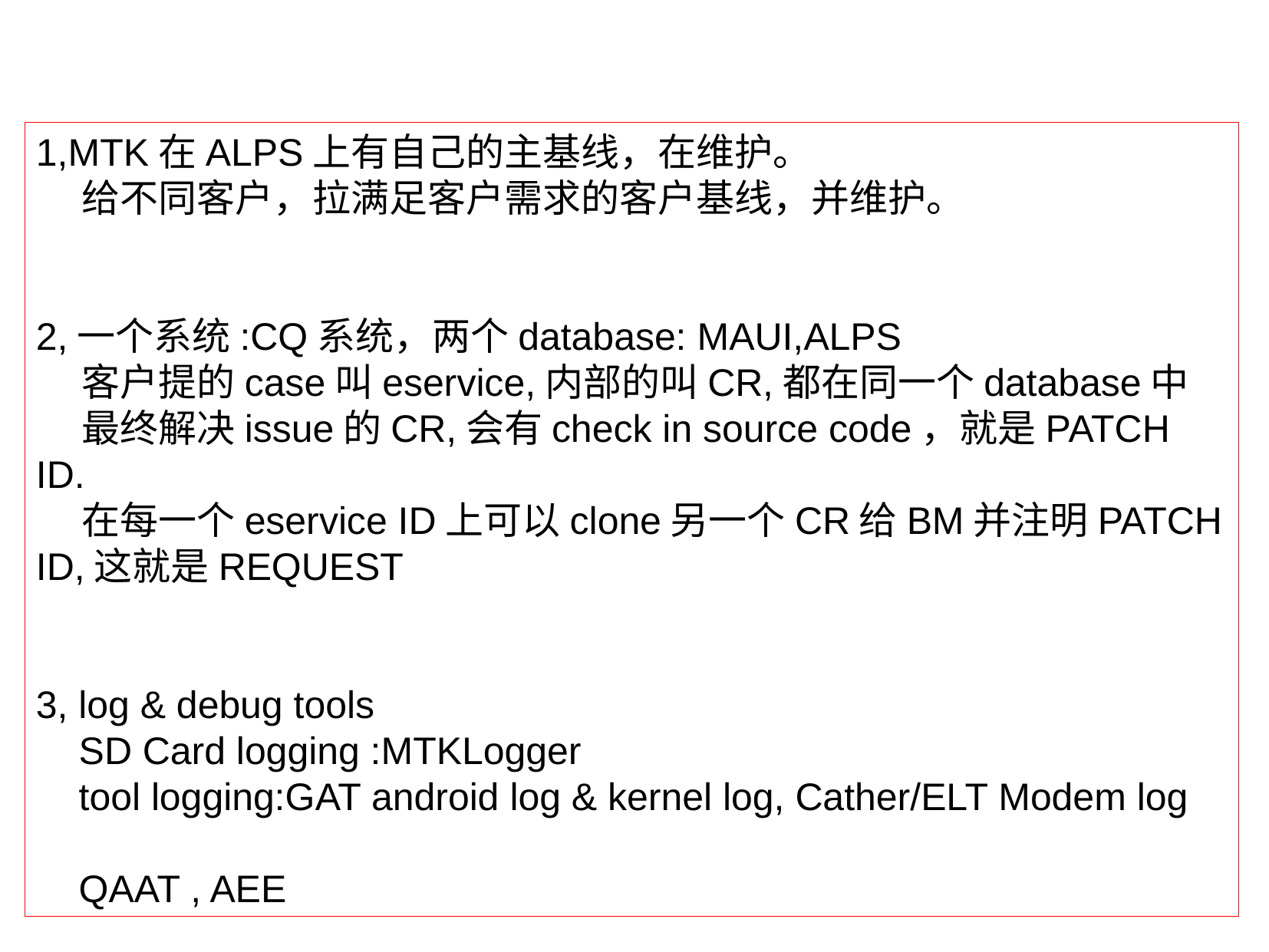

1,MTK在ALPS上有自己的主基线，在维护。
   给不同客户，拉满足客户需求的客户基线，并维护。

2,一个系统:CQ系统，两个database: MAUI,ALPS
   客户提的case叫eservice,内部的叫CR,都在同一个database中
   最终解决issue的CR,会有check in source code，就是PATCH ID.
   在每一个eservice ID上可以clone另一个CR给BM并注明PATCH ID,这就是REQUEST

3, log & debug tools
    SD Card logging :MTKLogger
    tool logging:GAT android log & kernel log, Cather/ELT Modem log

    QAAT , AEE